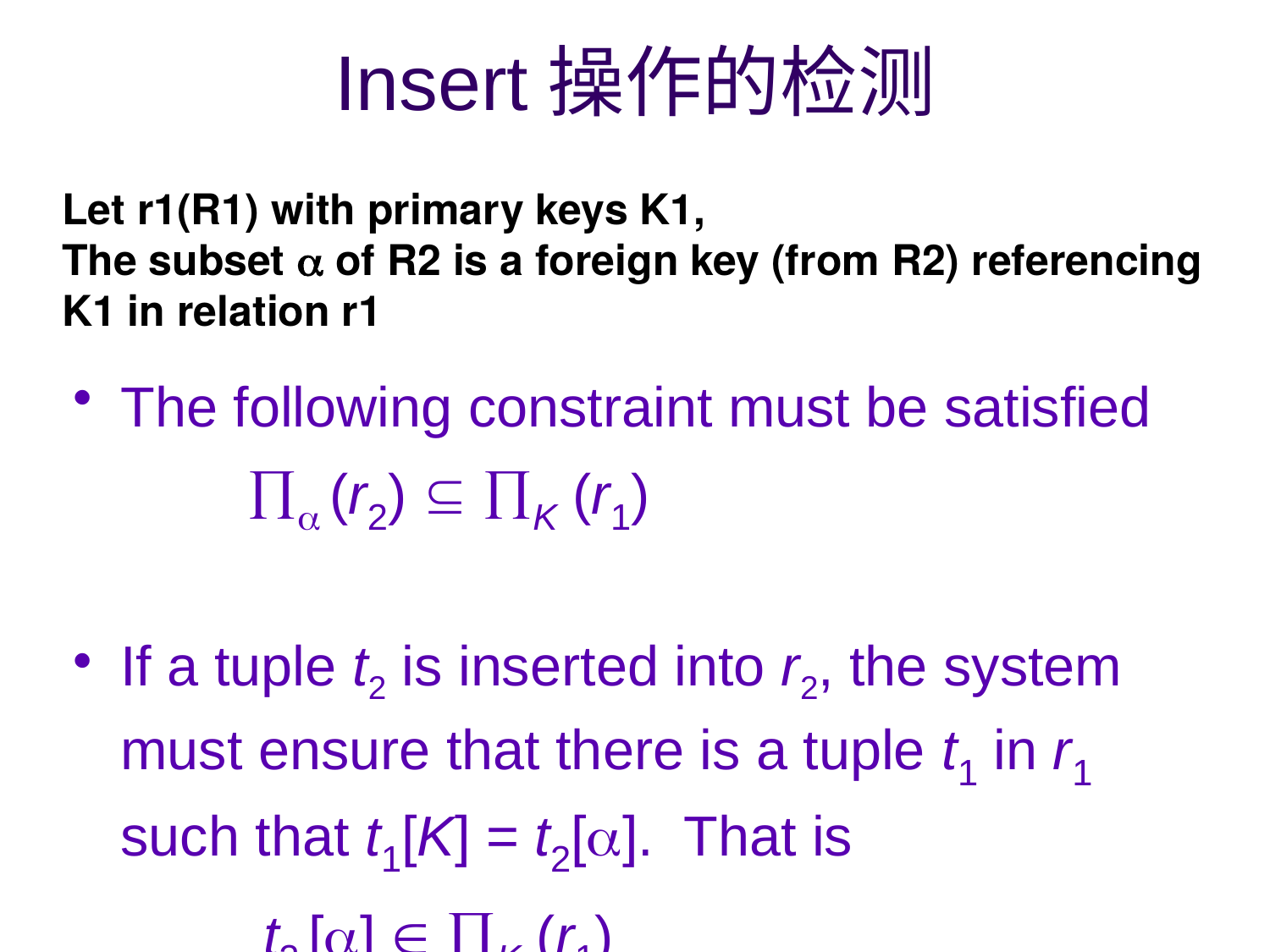

# Insert操作的检测
	Let r1(R1) with primary keys K1,
	The subset α of R2 is a foreign key (from R2) referencing K1 in relation r1

The following constraint must be satisfied
		∏α (r2) ⊆ ∏K (r1)

If a tuple t2 is inserted into r2, the system must ensure that there is a tuple t1 in r1 such that t1[K] = t2[α].  That is
		 t2 [α] ∈ ∏K (r1)